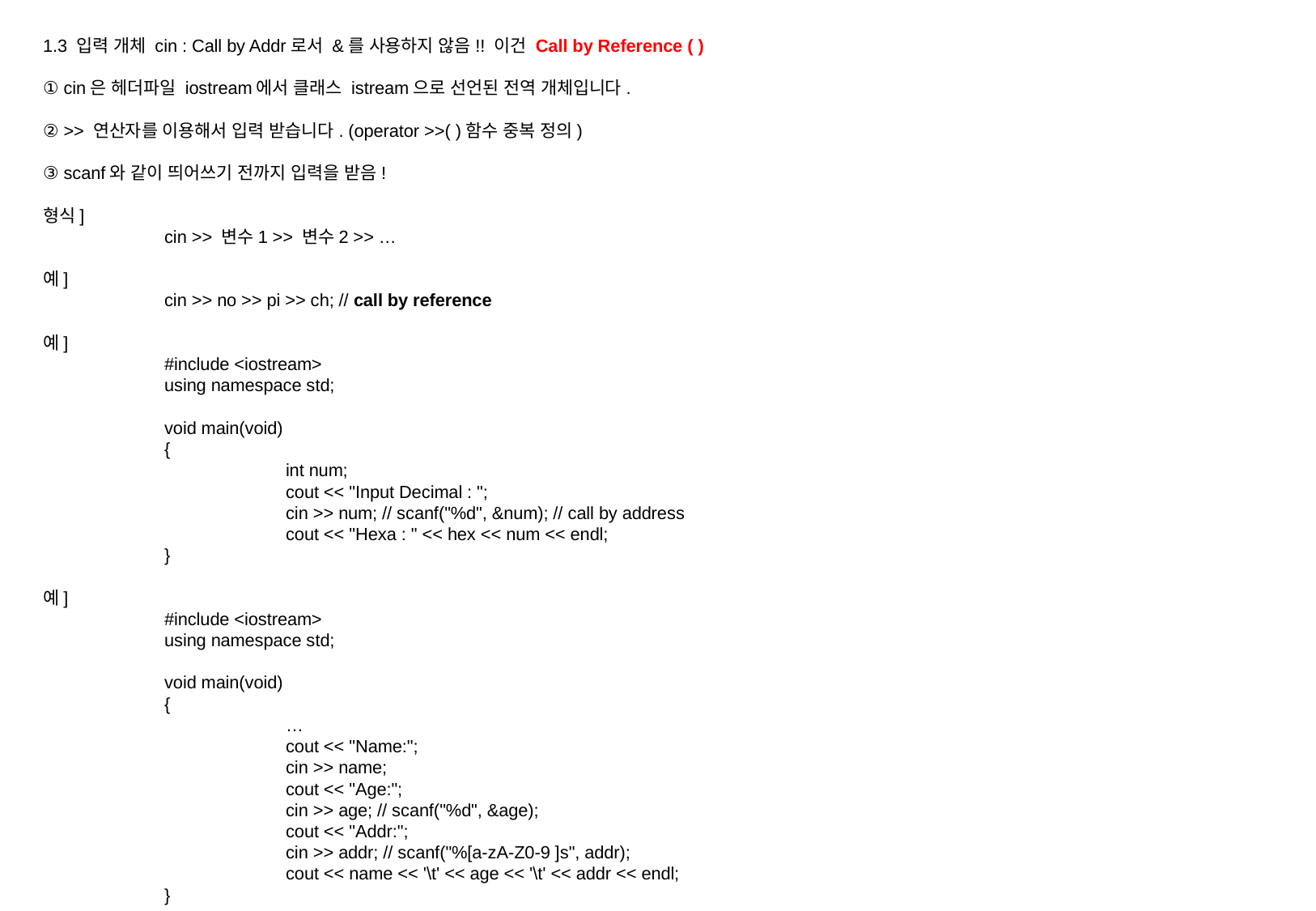

1.3 입력 개체 cin : Call by Addr로서 &를 사용하지 않음!! 이건 Call by Reference ( )

① cin은 헤더파일 iostream에서 클래스 istream으로 선언된 전역 개체입니다.

② >> 연산자를 이용해서 입력 받습니다. (operator >>( )함수 중복 정의)

③ scanf와 같이 띄어쓰기 전까지 입력을 받음!

형식]
	cin >> 변수1 >> 변수2 >> …

예]
	cin >> no >> pi >> ch; // call by reference

예]
	#include <iostream>
	using namespace std;

	void main(void)
	{
		int num;
		cout << "Input Decimal : ";
		cin >> num; // scanf("%d", &num); // call by address
		cout << "Hexa : " << hex << num << endl;
	}

예]
	#include <iostream>
	using namespace std;

	void main(void)
	{
		…
		cout << "Name:";
		cin >> name;
		cout << "Age:";
		cin >> age; // scanf("%d", &age);
		cout << "Addr:";
		cin >> addr; // scanf("%[a-zA-Z0-9 ]s", addr);
		cout << name << '\t' << age << '\t' << addr << endl;
	}